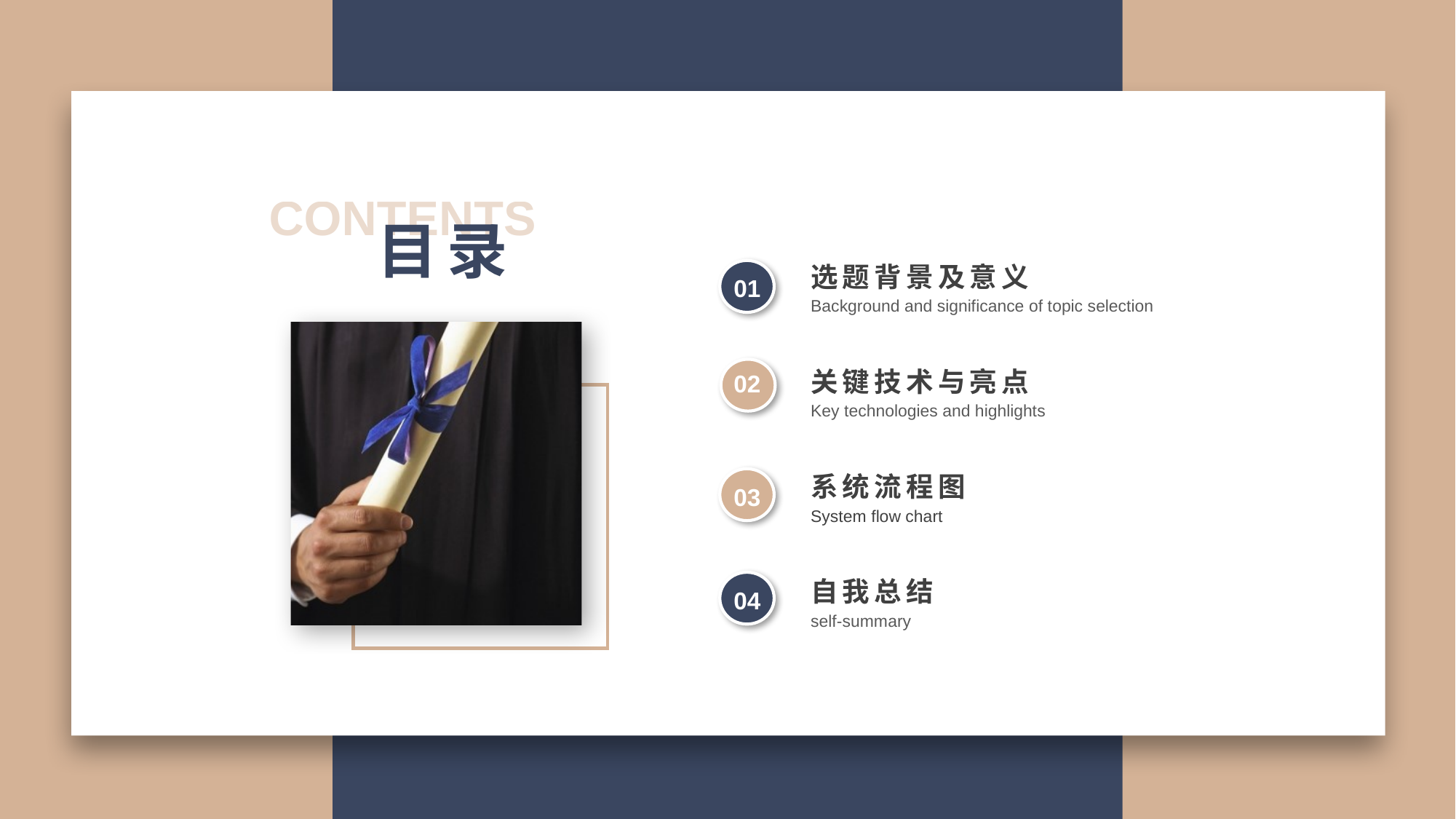

行业PPT模板http://www.1ppt.com/hangye/
CONTENTS
目录
选题背景及意义
Background and significance of topic selection

01

关键技术与亮点
Key technologies and highlights

02

系统流程图
System flow chart

03
自我总结
self-summary

04